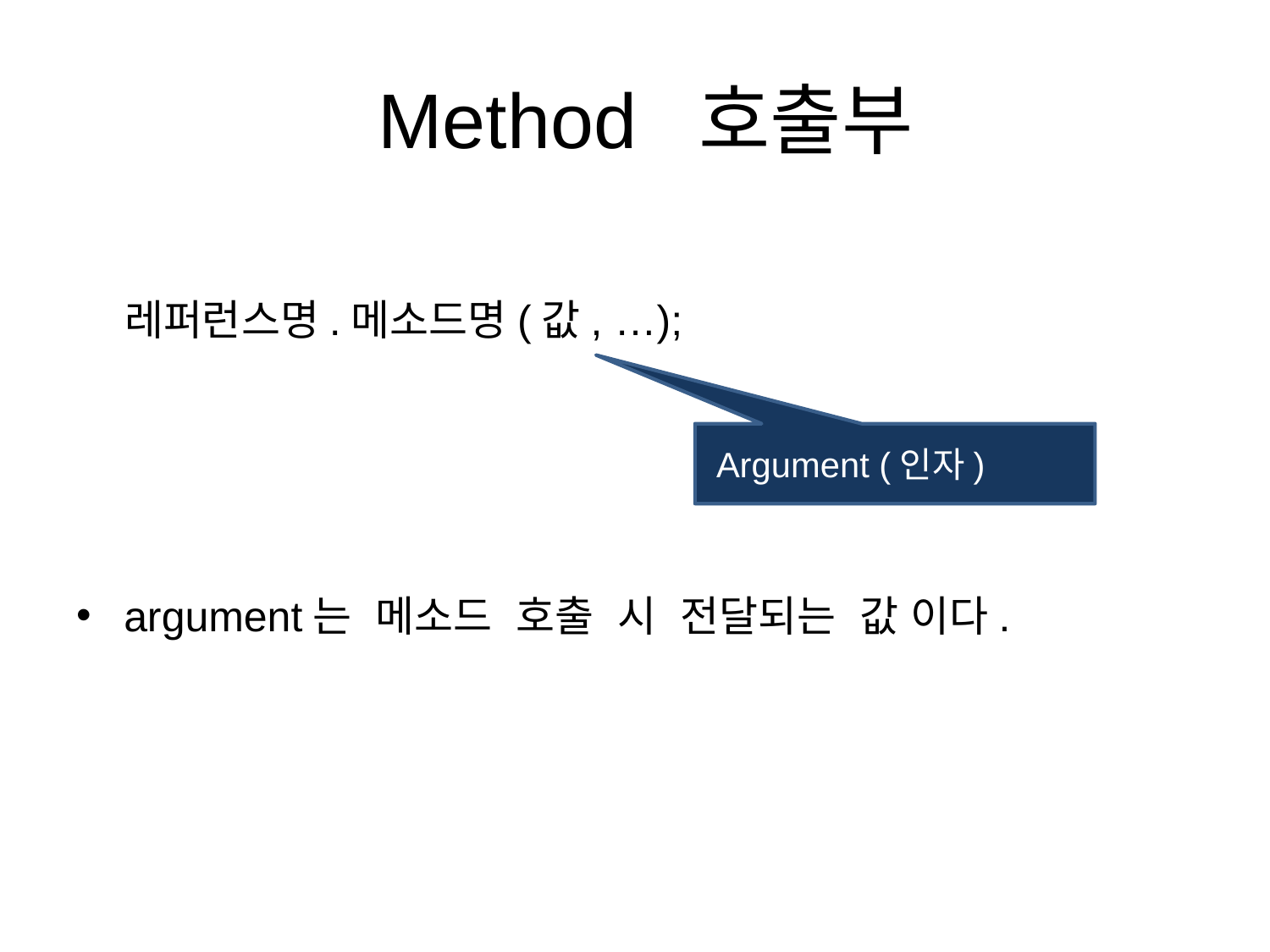

# Method  호출부

    레퍼런스명.메소드명(값, …);

argument는  메소드  호출  시  전달되는  값 이다.
 Argument (인자)